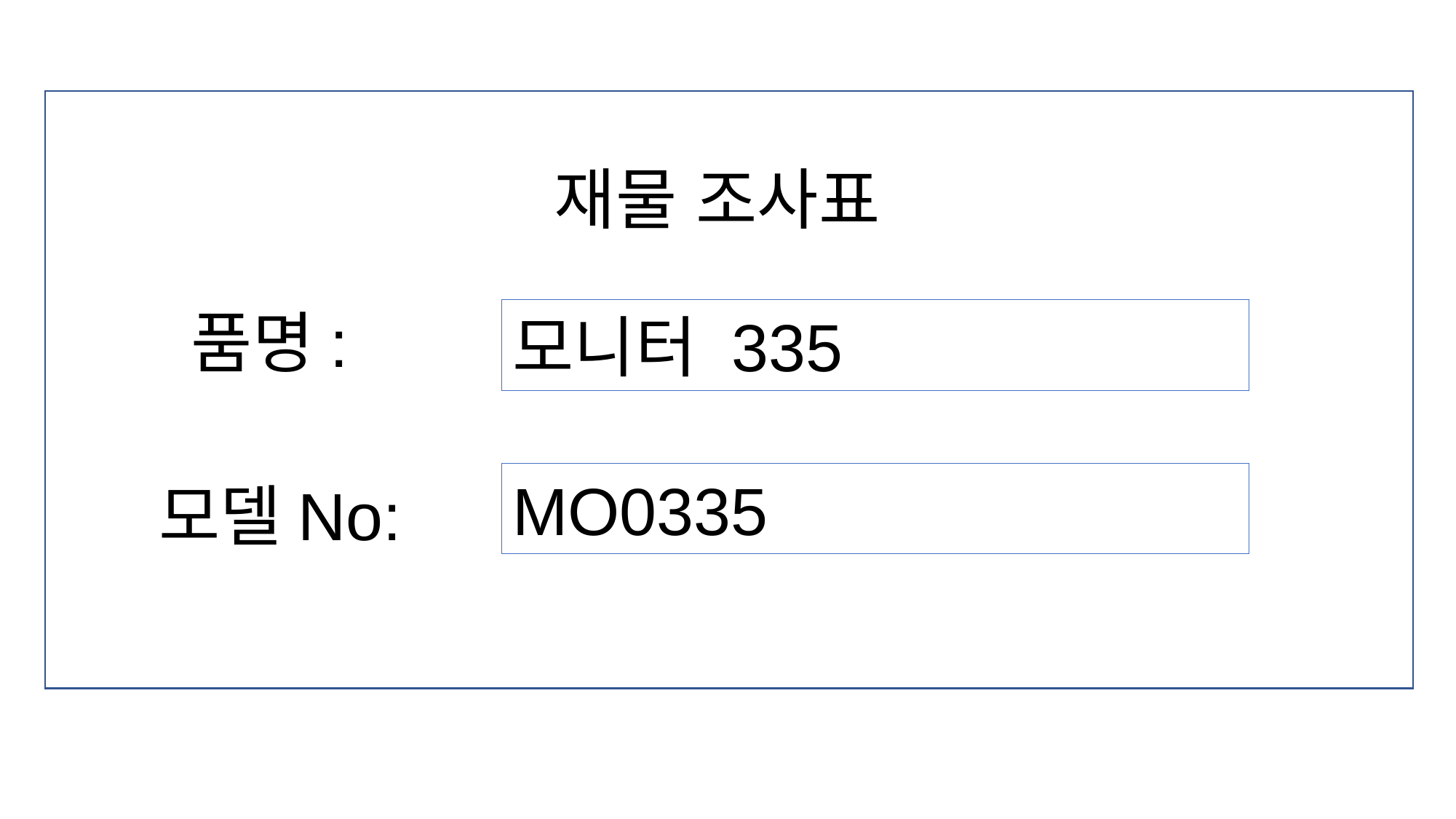

재물 조사표
품명:
모니터 335
MO0335
모델No: